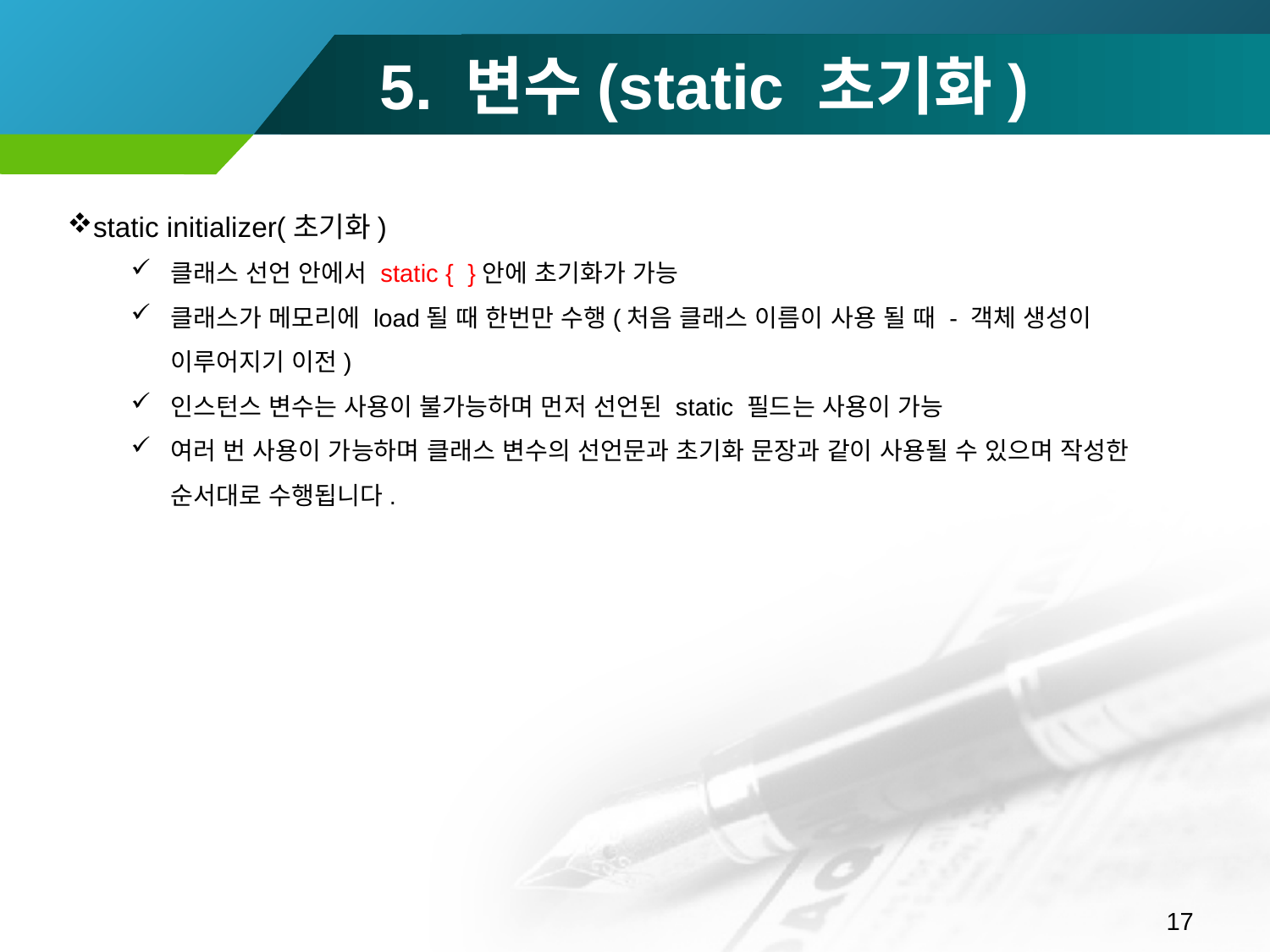

# 5. 변수(static 초기화)
static initializer(초기화)
클래스 선언 안에서 static {  }안에 초기화가 가능
클래스가 메모리에 load될 때 한번만 수행(처음 클래스 이름이 사용 될 때 - 객체 생성이 이루어지기 이전)
인스턴스 변수는 사용이 불가능하며 먼저 선언된 static 필드는 사용이 가능
여러 번 사용이 가능하며 클래스 변수의 선언문과 초기화 문장과 같이 사용될 수 있으며 작성한 순서대로 수행됩니다.

17